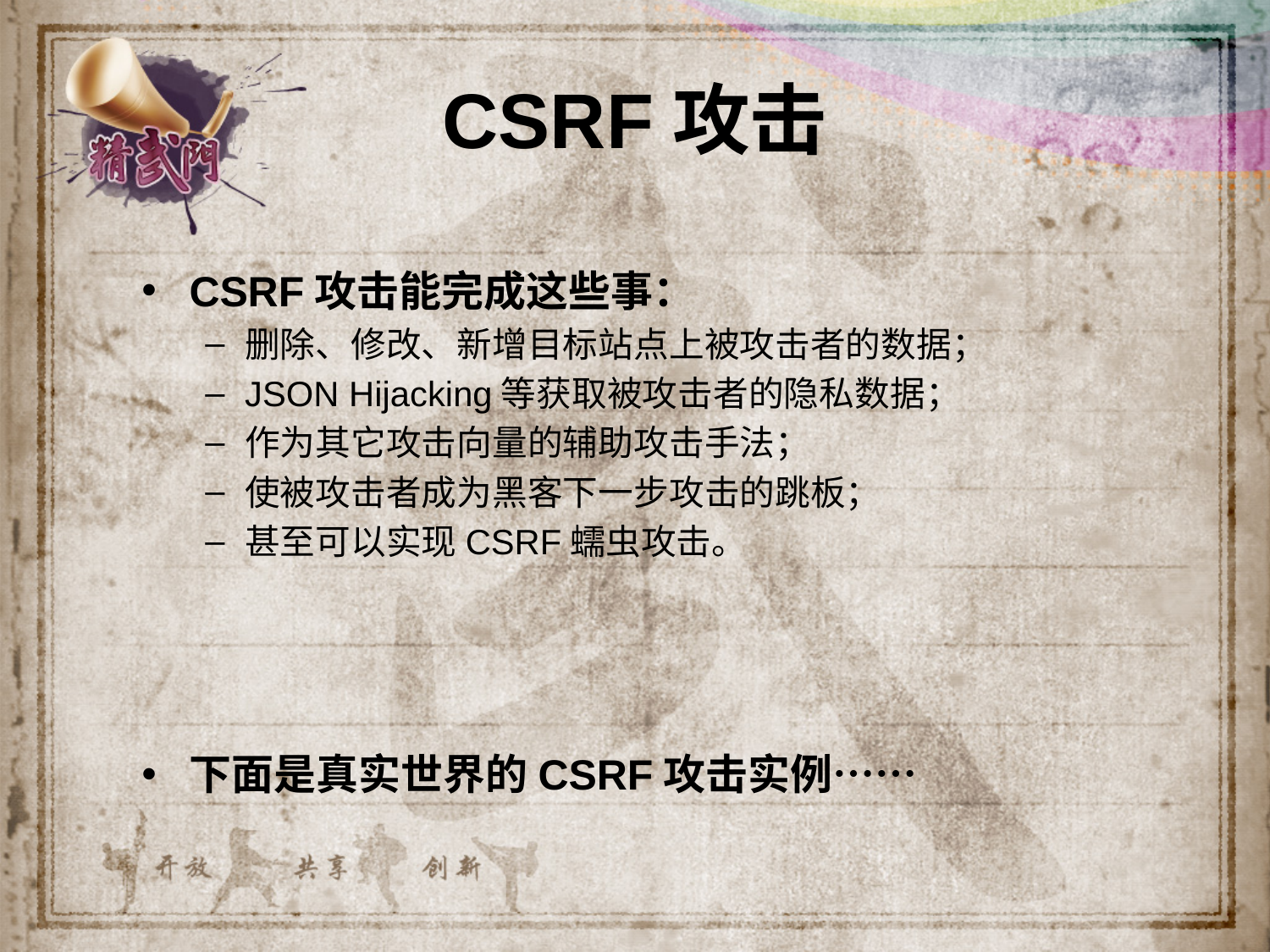

# CSRF攻击
CSRF攻击能完成这些事：
删除、修改、新增目标站点上被攻击者的数据；
JSON Hijacking等获取被攻击者的隐私数据；
作为其它攻击向量的辅助攻击手法；
使被攻击者成为黑客下一步攻击的跳板；
甚至可以实现CSRF蠕虫攻击。

下面是真实世界的CSRF攻击实例……